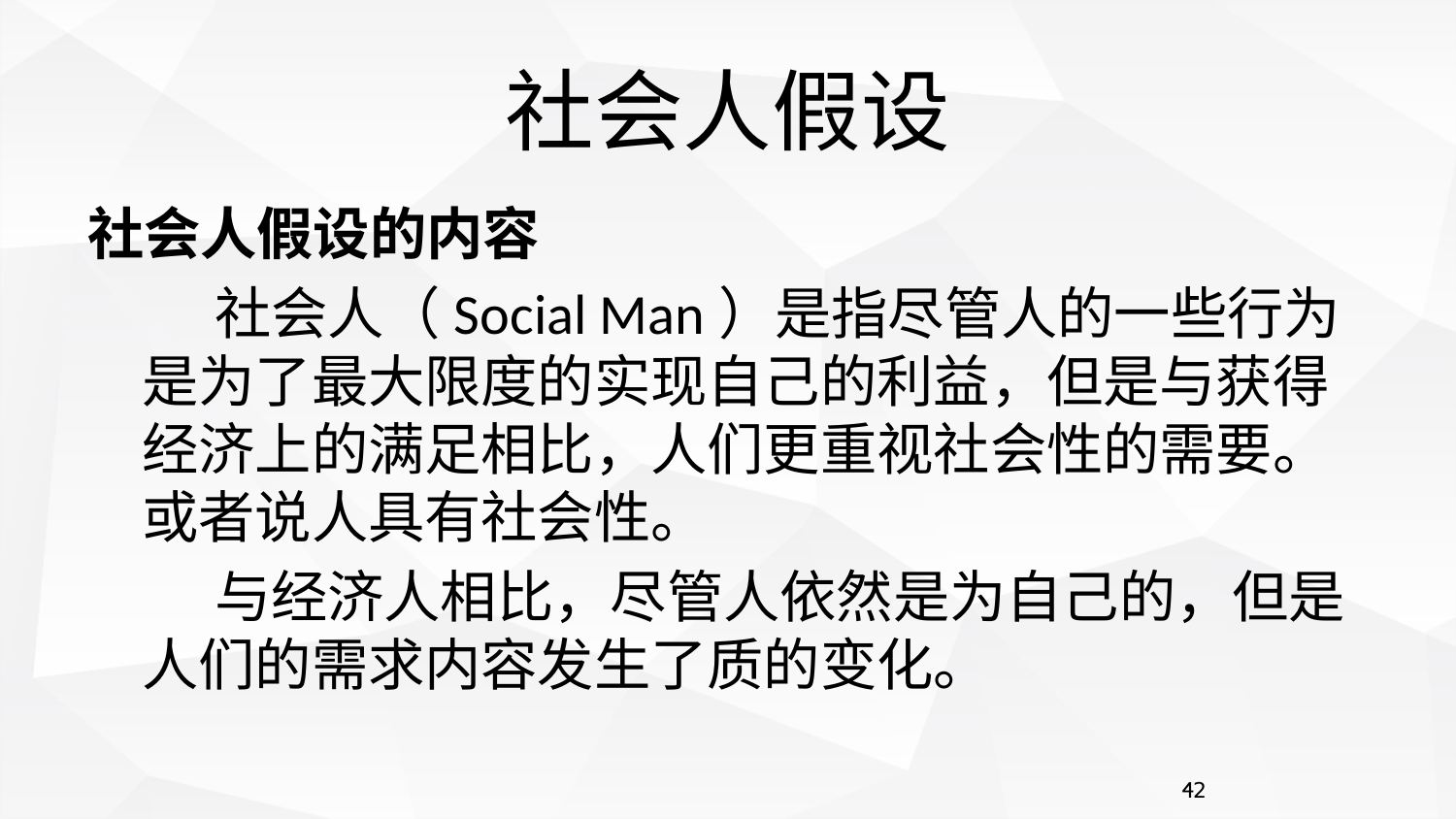

# 社会人假设
社会人假设的内容
         社会人（Social Man）是指尽管人的一些行为是为了最大限度的实现自己的利益，但是与获得经济上的满足相比，人们更重视社会性的需要。或者说人具有社会性。
         与经济人相比，尽管人依然是为自己的，但是人们的需求内容发生了质的变化。
42